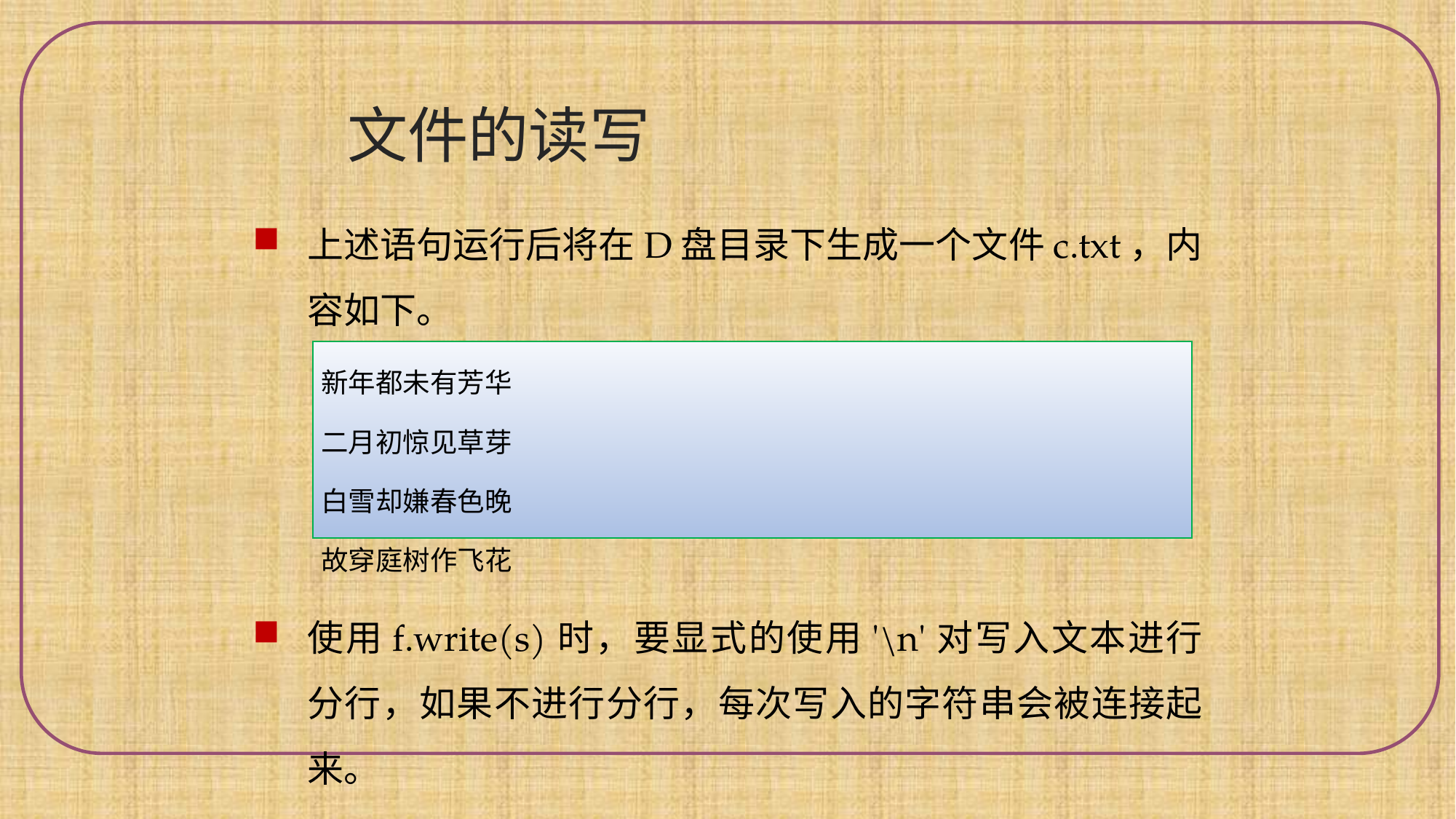

文件的读写
上述语句运行后将在D盘目录下生成一个文件c.txt，内容如下。

使用f.write(s)时，要显式的使用'\n'对写入文本进行分行，如果不进行分行，每次写入的字符串会被连接起来。
| 新年都未有芳华 二月初惊见草芽 白雪却嫌春色晚 故穿庭树作飞花 |
| --- |